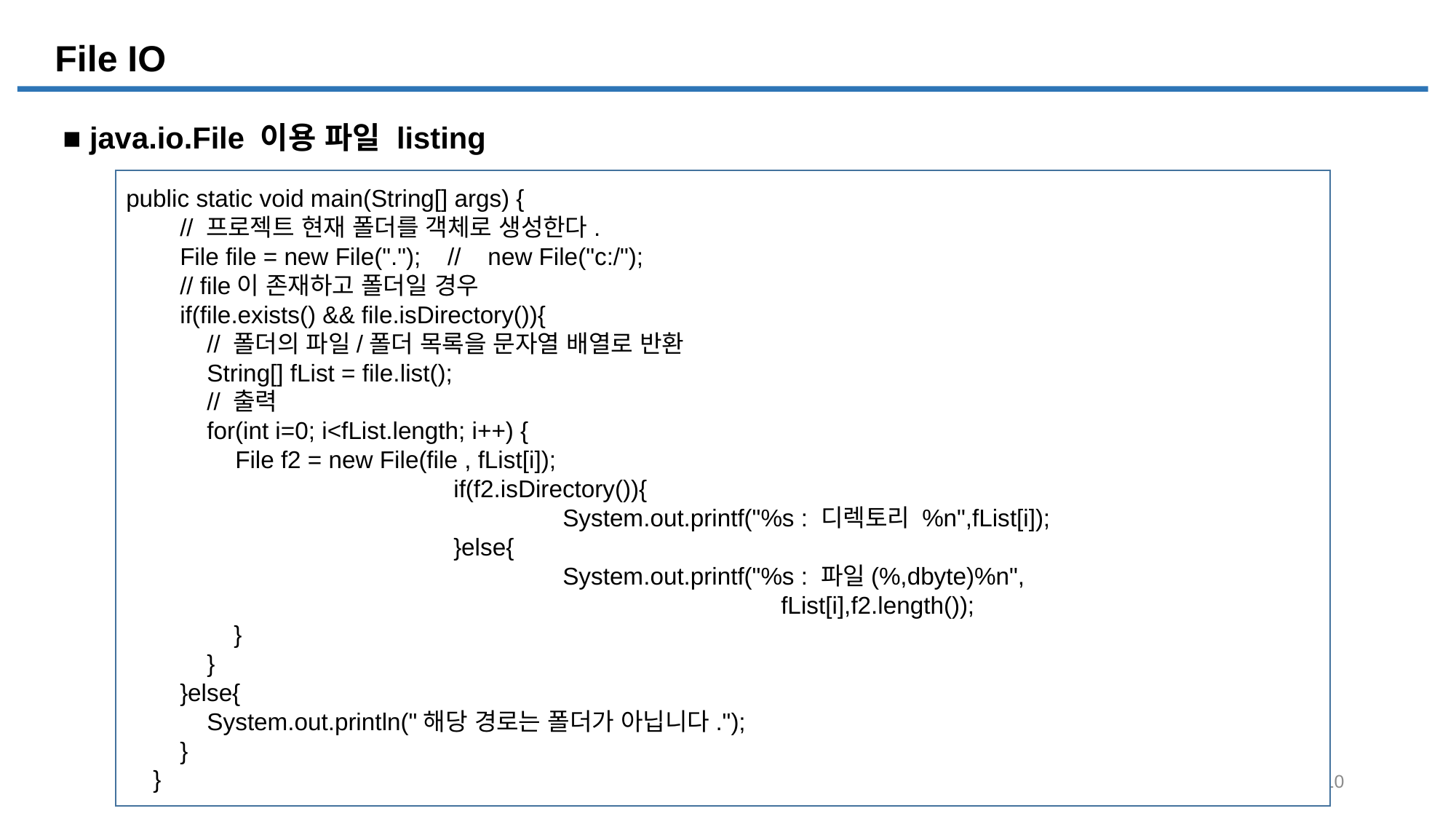

File IO

File IO
■ java.io.File 이용 파일 listing
public static void main(String[] args) {
        // 프로젝트 현재 폴더를 객체로 생성한다.
        File file = new File(".");    //    new File("c:/");
        // file이 존재하고 폴더일 경우
        if(file.exists() && file.isDirectory()){
            // 폴더의 파일/폴더 목록을 문자열 배열로 반환
            String[] fList = file.list();
            // 출력
            for(int i=0; i<fList.length; i++) {
            	File f2 = new File(file , fList[i]);
    			if(f2.isDirectory()){
    				System.out.printf("%s : 디렉토리 %n",fList[i]);
    			}else{
    				System.out.printf("%s : 파일(%,dbyte)%n",
    						fList[i],f2.length());
                }
            }
        }else{
            System.out.println("해당 경로는 폴더가 아닙니다.");
        }
    }
10